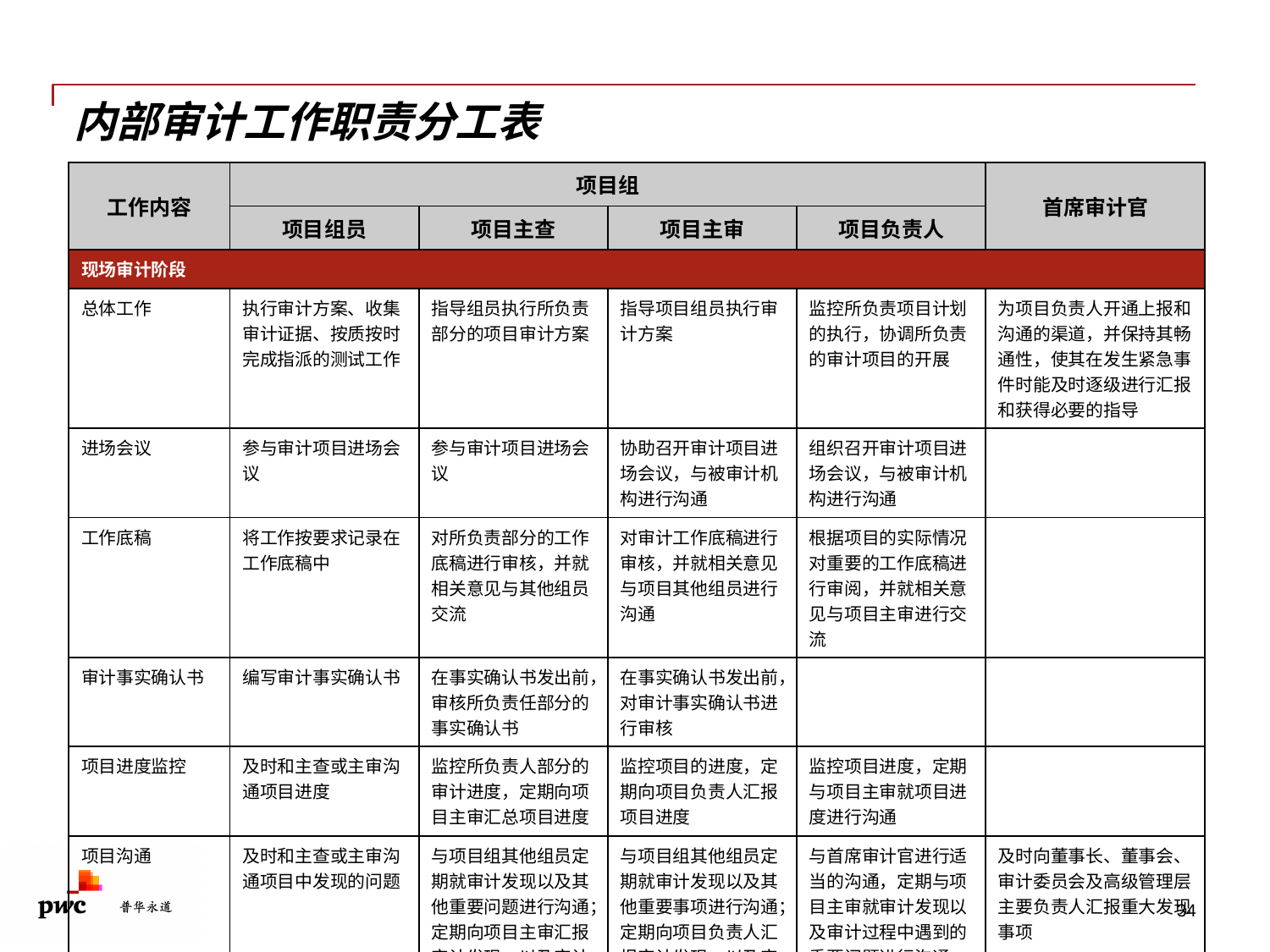

# 内部审计工作职责分工表
| 工作内容 | 项目组 |  |  |  | 首席审计官 |
| --- | --- | --- | --- | --- | --- |
|  | 项目组员 | 项目主查 | 项目主审 | 项目负责人 |  |
| 现场审计阶段 |  |  |  |  |  |
| 总体工作 | 执行审计方案、收集审计证据、按质按时完成指派的测试工作 | 指导组员执行所负责部分的项目审计方案 | 指导项目组员执行审计方案 | 监控所负责项目计划的执行，协调所负责的审计项目的开展 | 为项目负责人开通上报和沟通的渠道，并保持其畅通性，使其在发生紧急事件时能及时逐级进行汇报和获得必要的指导 |
| 进场会议 | 参与审计项目进场会议 | 参与审计项目进场会议 | 协助召开审计项目进场会议，与被审计机构进行沟通 | 组织召开审计项目进场会议，与被审计机构进行沟通 |  |
| 工作底稿 | 将工作按要求记录在工作底稿中 | 对所负责部分的工作底稿进行审核，并就相关意见与其他组员交流 | 对审计工作底稿进行审核，并就相关意见与项目其他组员进行沟通 | 根据项目的实际情况对重要的工作底稿进行审阅，并就相关意见与项目主审进行交流 |  |
| 审计事实确认书 | 编写审计事实确认书 | 在事实确认书发出前，审核所负责任部分的事实确认书 | 在事实确认书发出前，对审计事实确认书进行审核 |  |  |
| 项目进度监控 | 及时和主查或主审沟通项目进度 | 监控所负责人部分的审计进度，定期向项目主审汇总项目进度 | 监控项目的进度，定期向项目负责人汇报项目进度 | 监控项目进度，定期与项目主审就项目进度进行沟通 |  |
| 项目沟通 | 及时和主查或主审沟通项目中发现的问题 | 与项目组其他组员定期就审计发现以及其他重要问题进行沟通；定期向项目主审汇报审计发现，以及审计过程中遇到的其他重要问题 | 与项目组其他组员定期就审计发现以及其他重要事项进行沟通；定期向项目负责人汇报审计发现，以及审计过程中遇到的其他重要问题 | 与首席审计官进行适当的沟通，定期与项目主审就审计发现以及审计过程中遇到的重要问题进行沟通 | 及时向董事长、董事会、审计委员会及高级管理层主要负责人汇报重大发现事项 |
34